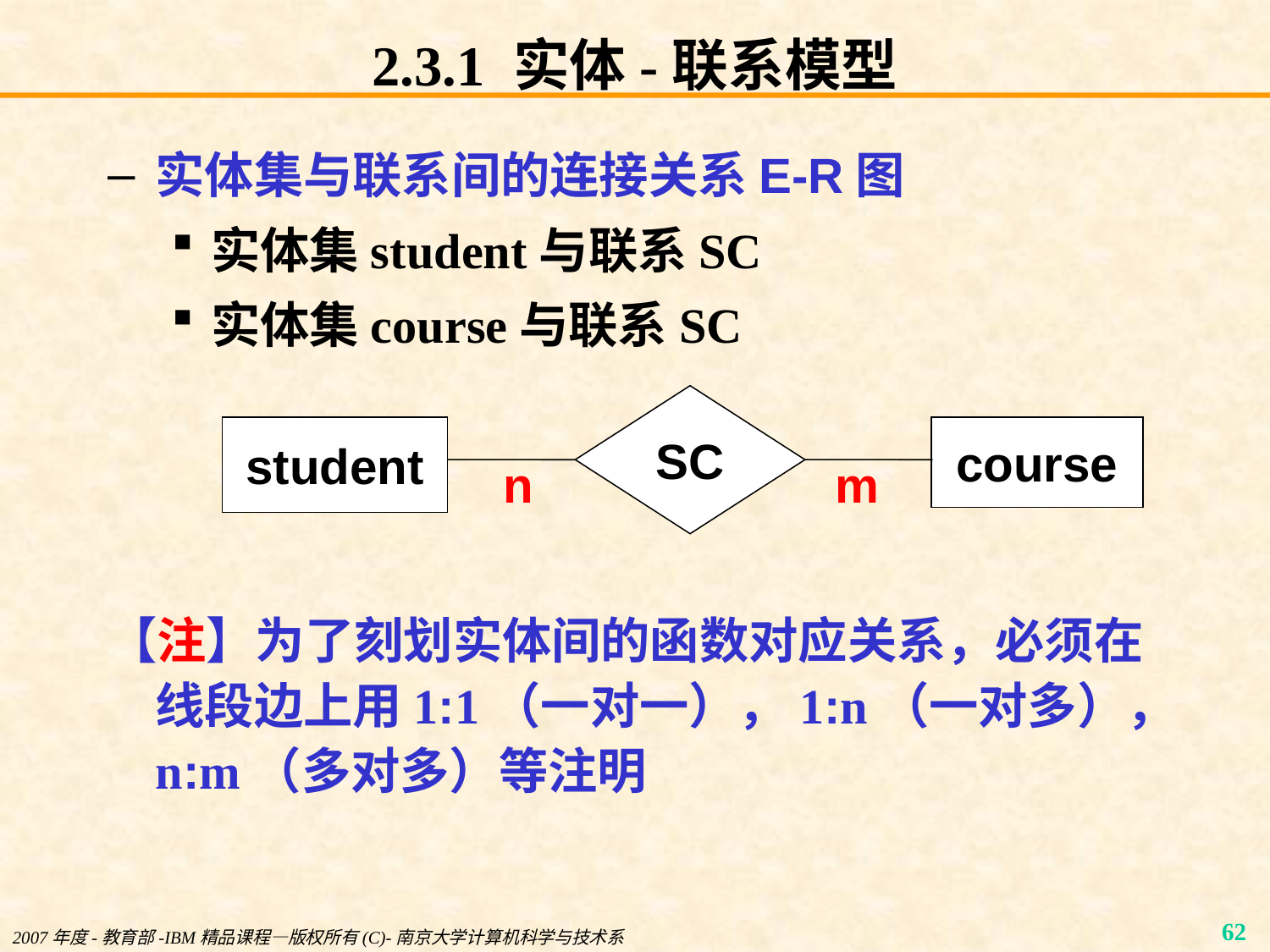

# 2.3.1 实体-联系模型
实体集与联系间的连接关系E-R图
实体集student与联系SC
实体集course与联系SC
SC
student
course

n
m
【注】为了刻划实体间的函数对应关系，必须在线段边上用1:1（一对一），1:n（一对多），n:m（多对多）等注明
62
2007年度-教育部-IBM精品课程—版权所有(C)-南京大学计算机科学与技术系